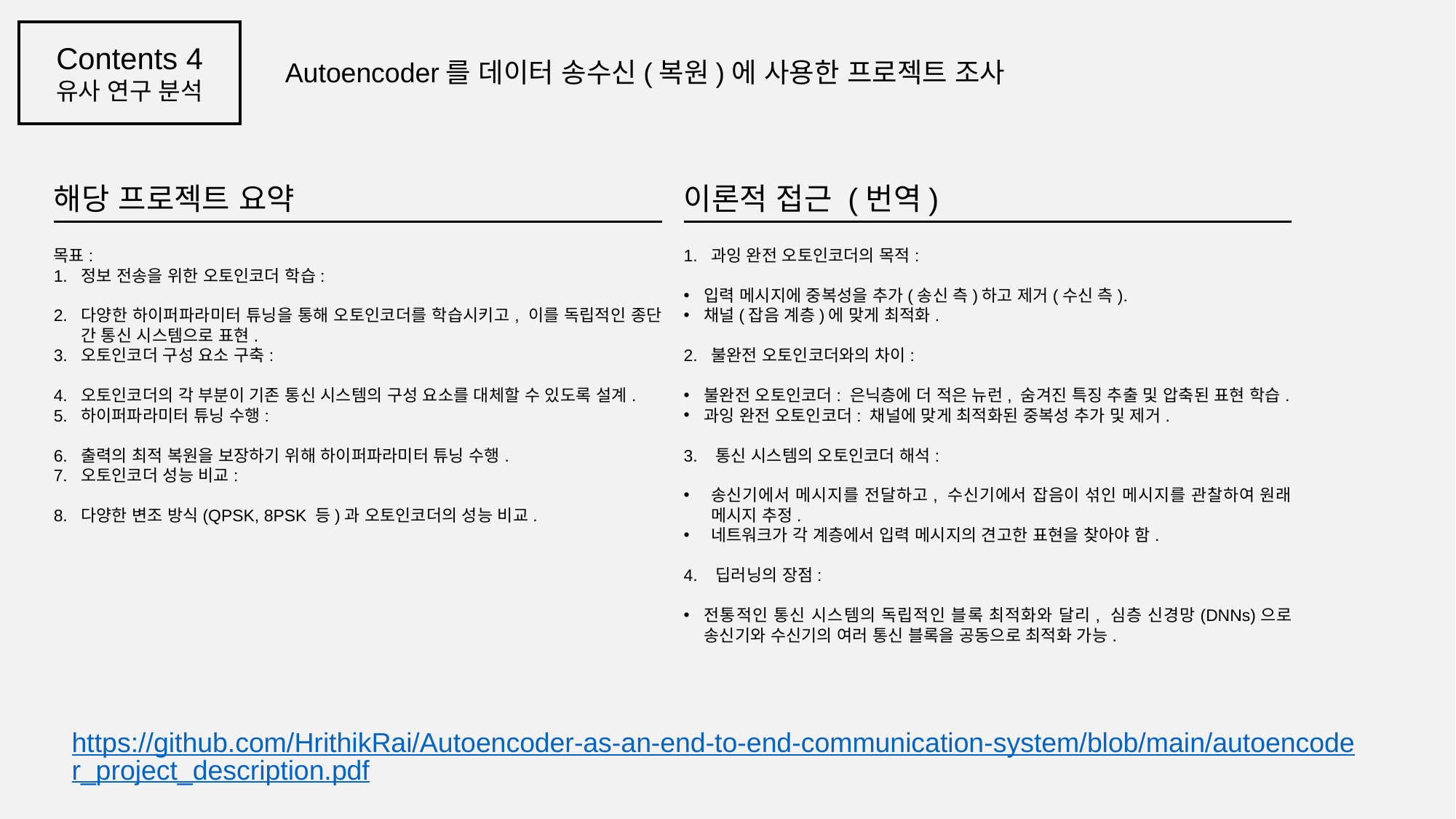

Contents 4
유사 연구 분석
Autoencoder를 데이터 송수신(복원)에 사용한 프로젝트 조사
해당 프로젝트 요약

목표:
정보 전송을 위한 오토인코더 학습:

다양한 하이퍼파라미터 튜닝을 통해 오토인코더를 학습시키고, 이를 독립적인 종단 간 통신 시스템으로 표현.
오토인코더 구성 요소 구축:

오토인코더의 각 부분이 기존 통신 시스템의 구성 요소를 대체할 수 있도록 설계.
하이퍼파라미터 튜닝 수행:

출력의 최적 복원을 보장하기 위해 하이퍼파라미터 튜닝 수행.
오토인코더 성능 비교:

다양한 변조 방식(QPSK, 8PSK 등)과 오토인코더의 성능 비교.
이론적 접근 (번역)

과잉 완전 오토인코더의 목적:

입력 메시지에 중복성을 추가(송신 측)하고 제거(수신 측).
채널(잡음 계층)에 맞게 최적화.

2.  불완전 오토인코더와의 차이:

불완전 오토인코더: 은닉층에 더 적은 뉴런, 숨겨진 특징 추출 및 압축된 표현 학습.
과잉 완전 오토인코더: 채널에 맞게 최적화된 중복성 추가 및 제거.

3.   통신 시스템의 오토인코더 해석:

송신기에서 메시지를 전달하고, 수신기에서 잡음이 섞인 메시지를 관찰하여 원래 메시지 추정.
네트워크가 각 계층에서 입력 메시지의 견고한 표현을 찾아야 함.

4.   딥러닝의 장점:

전통적인 통신 시스템의 독립적인 블록 최적화와 달리, 심층 신경망(DNNs)으로 송신기와 수신기의 여러 통신 블록을 공동으로 최적화 가능.
https://github.com/HrithikRai/Autoencoder-as-an-end-to-end-communication-system/blob/main/autoencoder_project_description.pdf